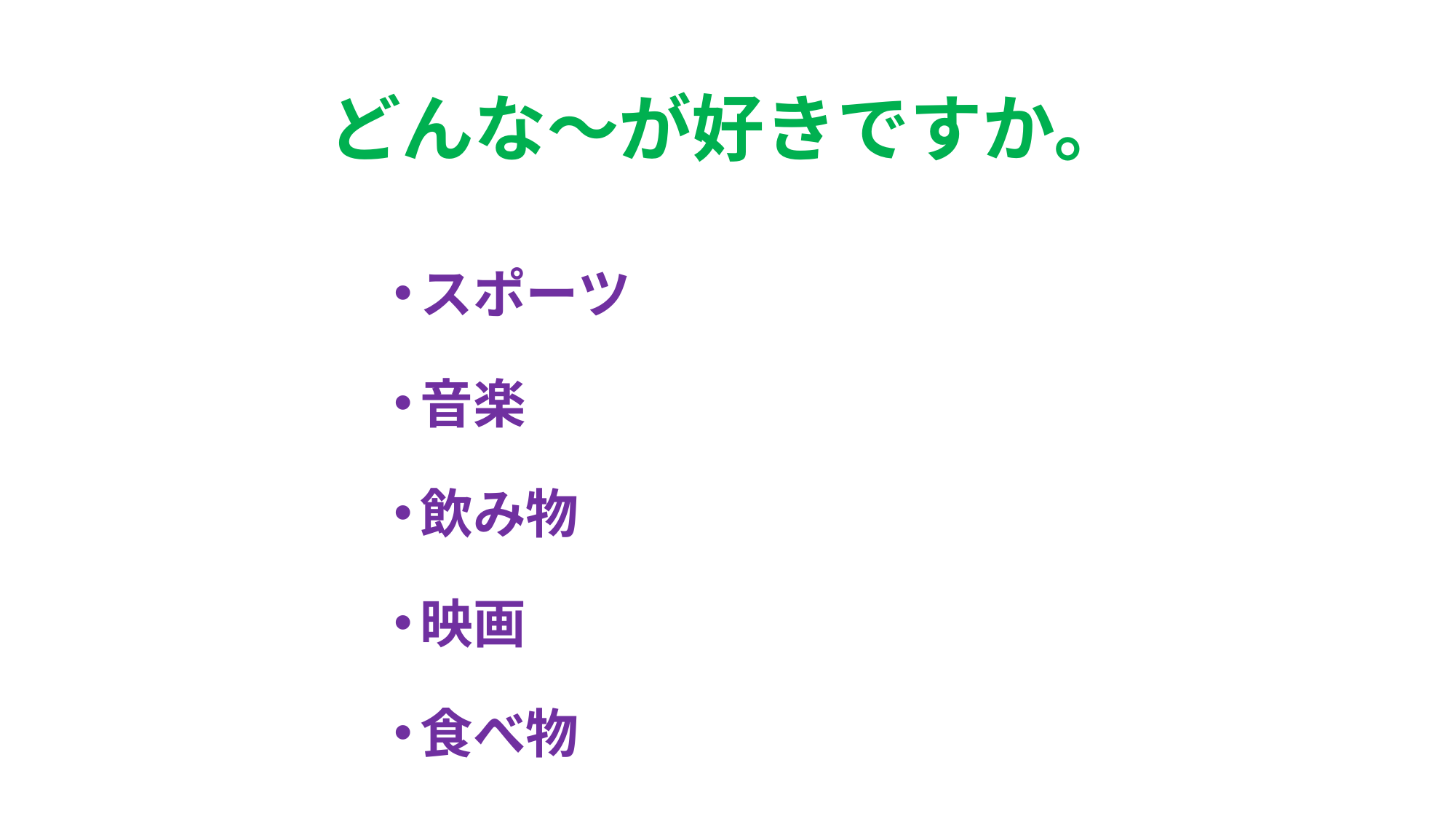

# どんな～が好きですか。
スポーツ
音楽
飲み物
映画
食べ物